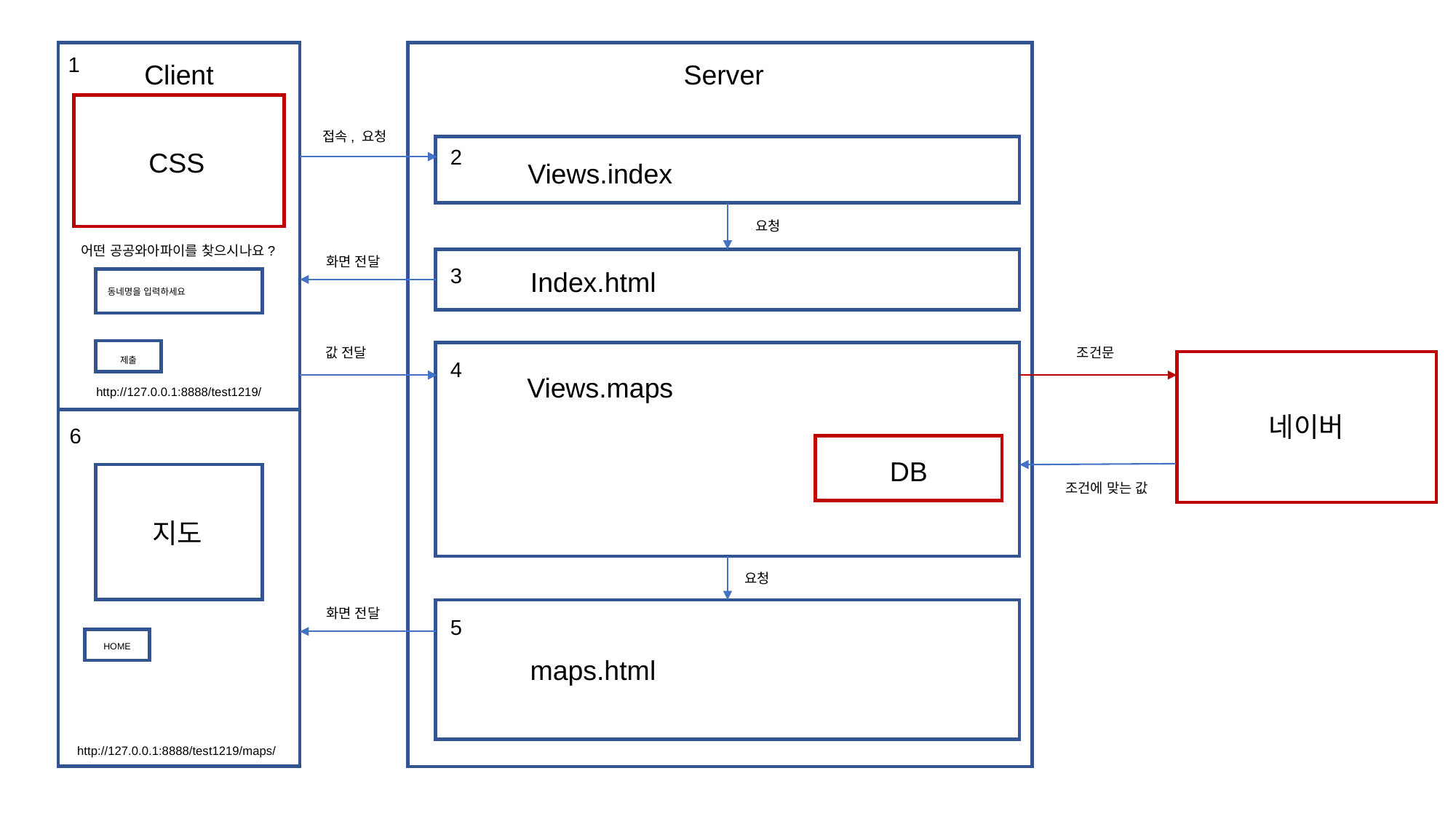

1
Client
Server

접속, 요청

2
CSS
Views.index
요청
어떤 공공와아파이를 찾으시나요?
화면 전달

3
Index.html

동네명을 입력하세요
값 전달
조건문

제출
4

Views.maps
http://127.0.0.1:8888/test1219/
네이버

6

DB

조건에 맞는 값
지도
요청
화면 전달

5

HOME
maps.html
http://127.0.0.1:8888/test1219/maps/